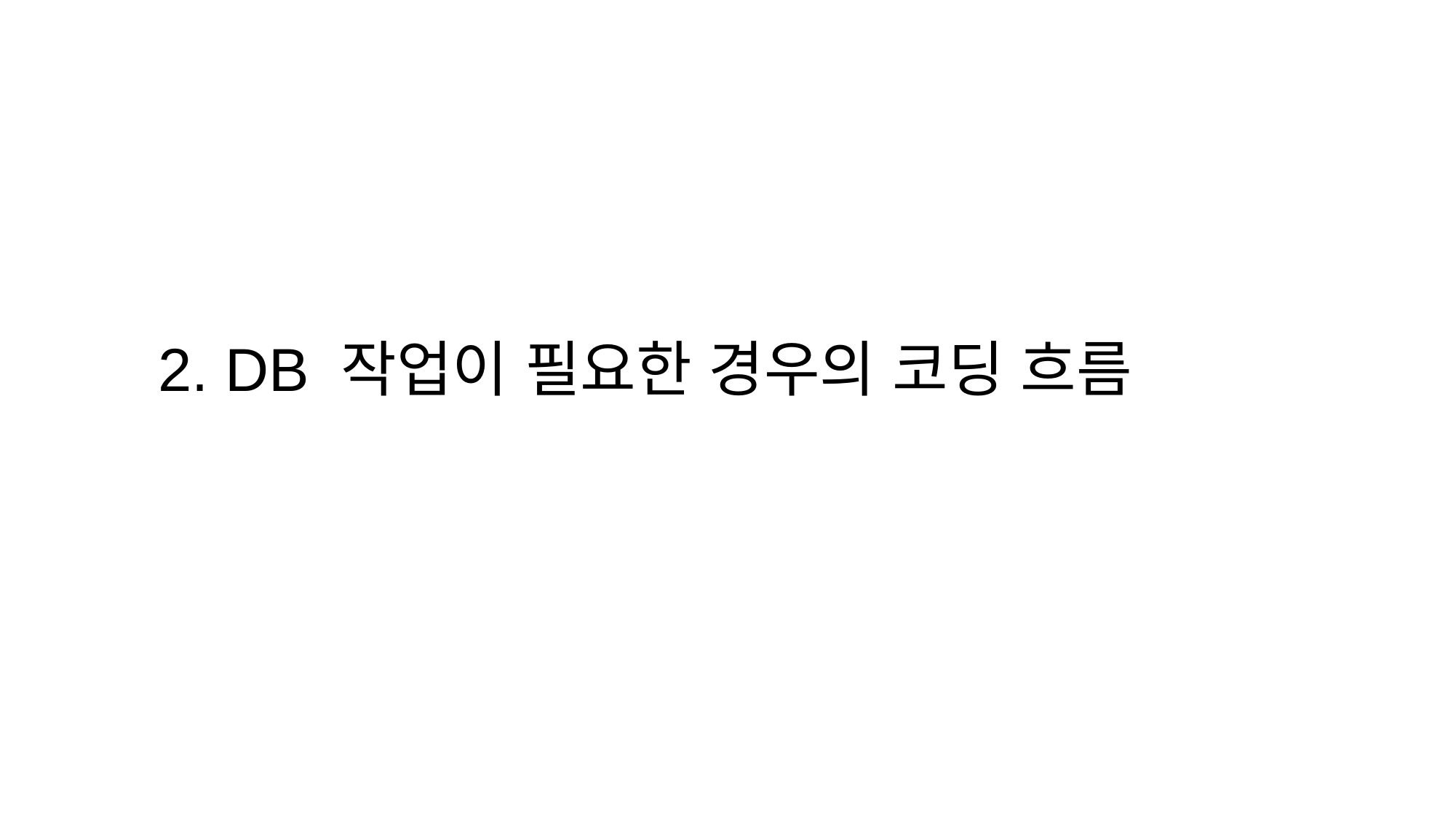

2. DB 작업이 필요한 경우의 코딩 흐름